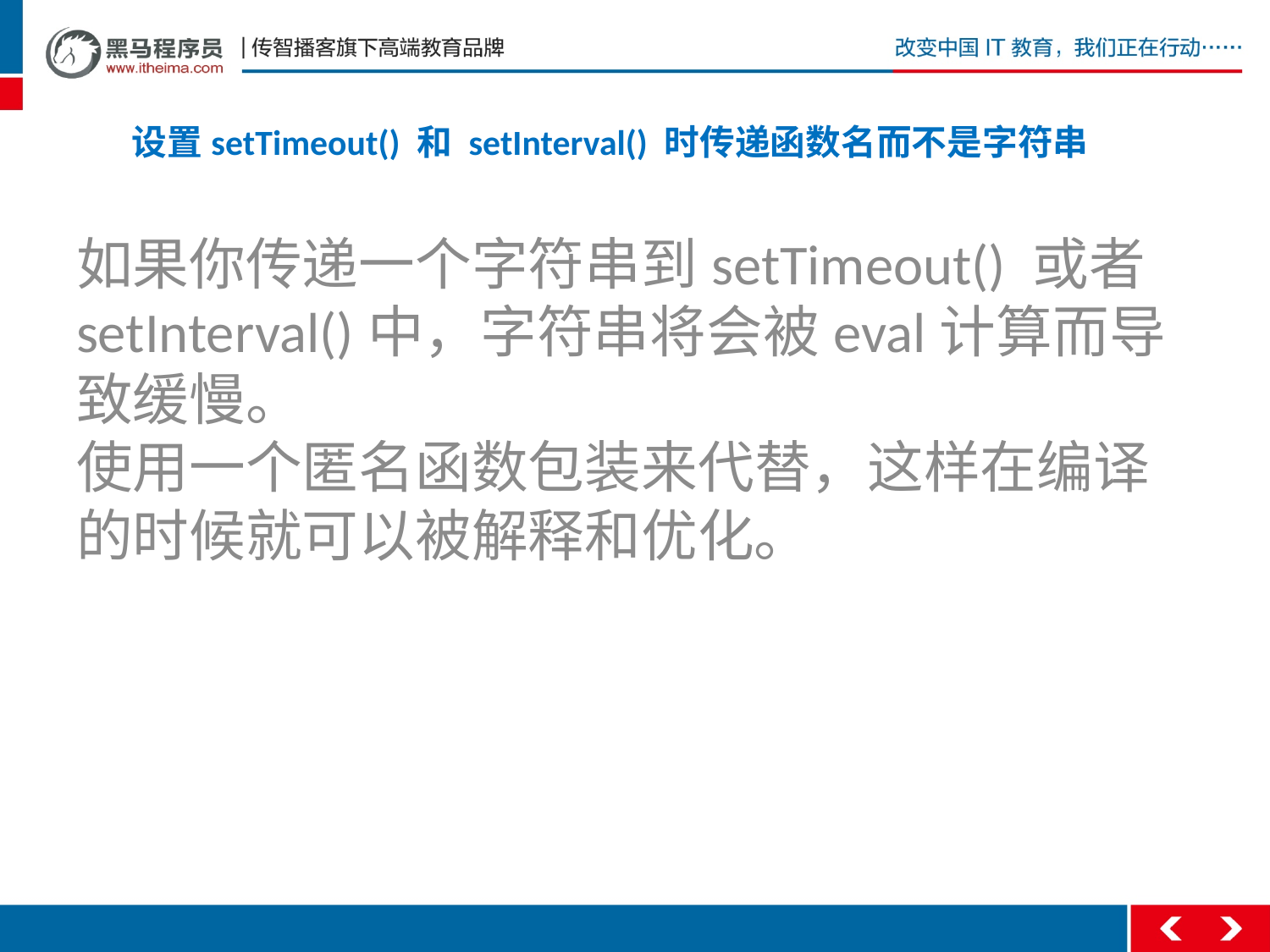

# 设置setTimeout() 和 setInterval() 时传递函数名而不是字符串
如果你传递一个字符串到setTimeout() 或者 setInterval()中，字符串将会被eval计算而导致缓慢。
使用一个匿名函数包装来代替，这样在编译的时候就可以被解释和优化。